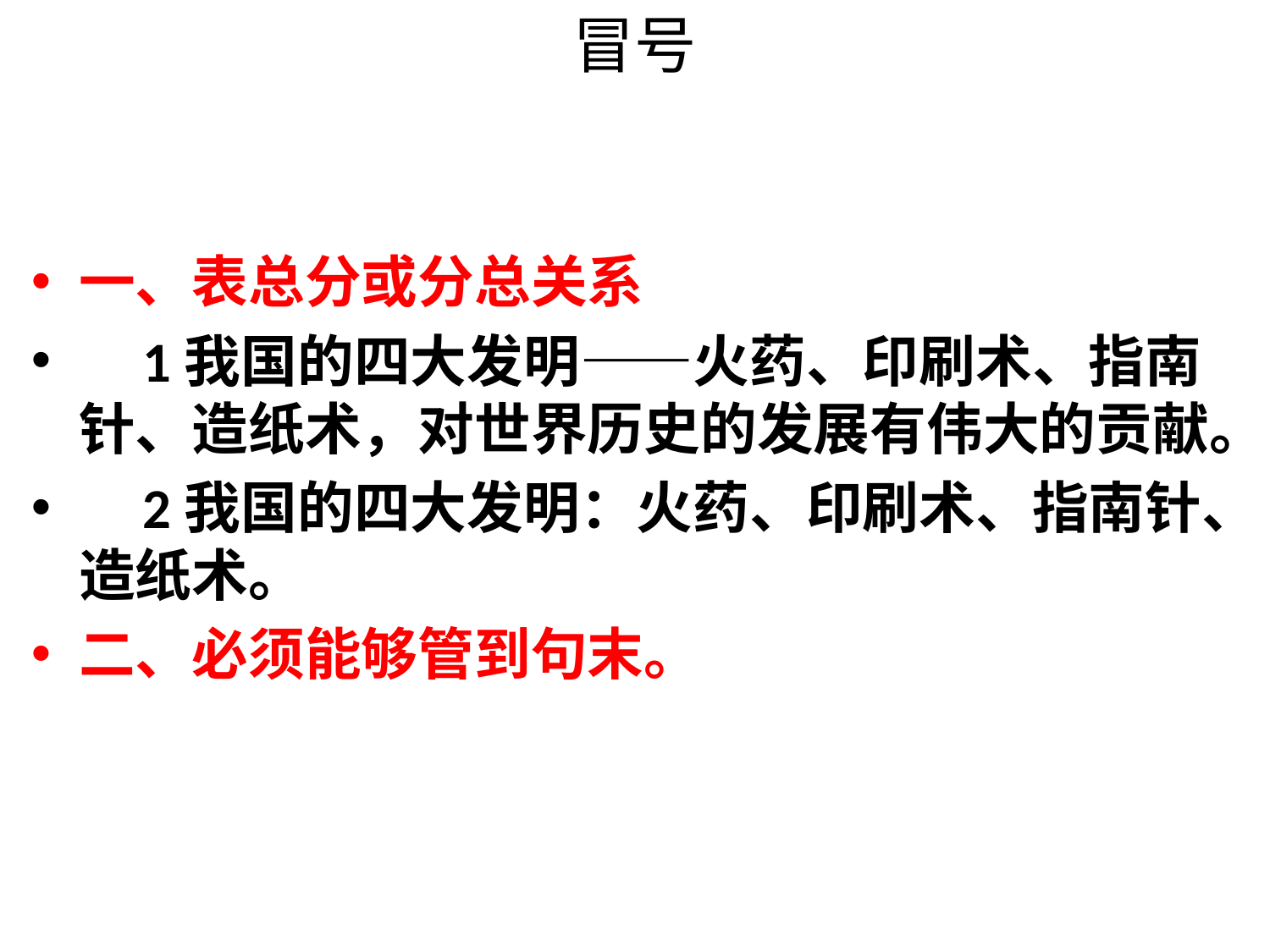

# 冒号
一、表总分或分总关系
     1我国的四大发明——火药、印刷术、指南针、造纸术，对世界历史的发展有伟大的贡献。
     2我国的四大发明：火药、印刷术、指南针、造纸术。
二、必须能够管到句末。